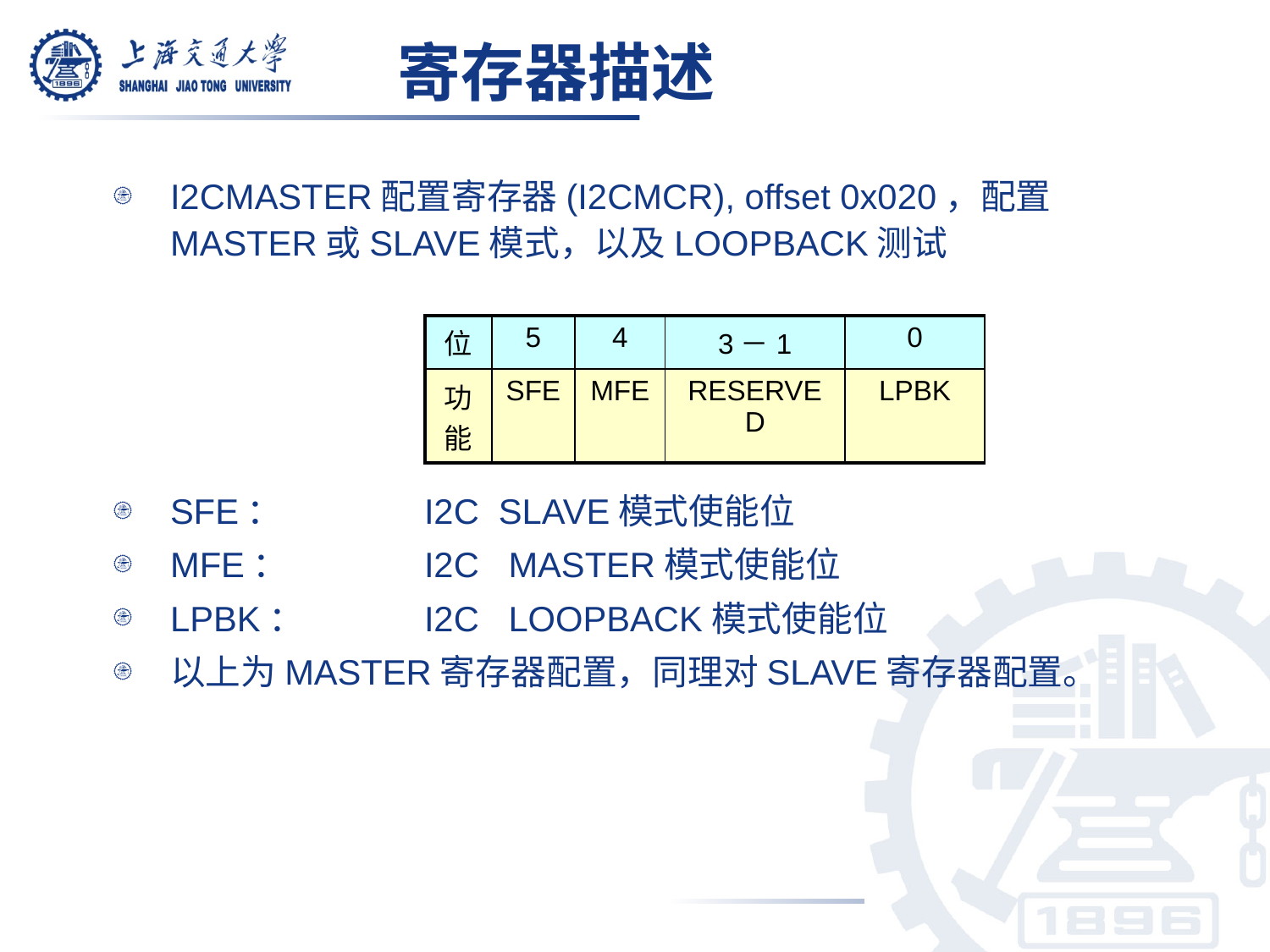

寄存器描述

I2CMASTER配置寄存器(I2CMCR), offset 0x020，配置MASTER或SLAVE模式，以及LOOPBACK测试

SFE：  	I2C  SLAVE模式使能位
MFE：      	I2C   MASTER模式使能位
LPBK： 	I2C   LOOPBACK模式使能位
以上为MASTER寄存器配置，同理对SLAVE寄存器配置。
| 位 | 5 | 4 | 3－1 | 0 |
| --- | --- | --- | --- | --- |
| 功能 | SFE | MFE | RESERVED | LPBK |